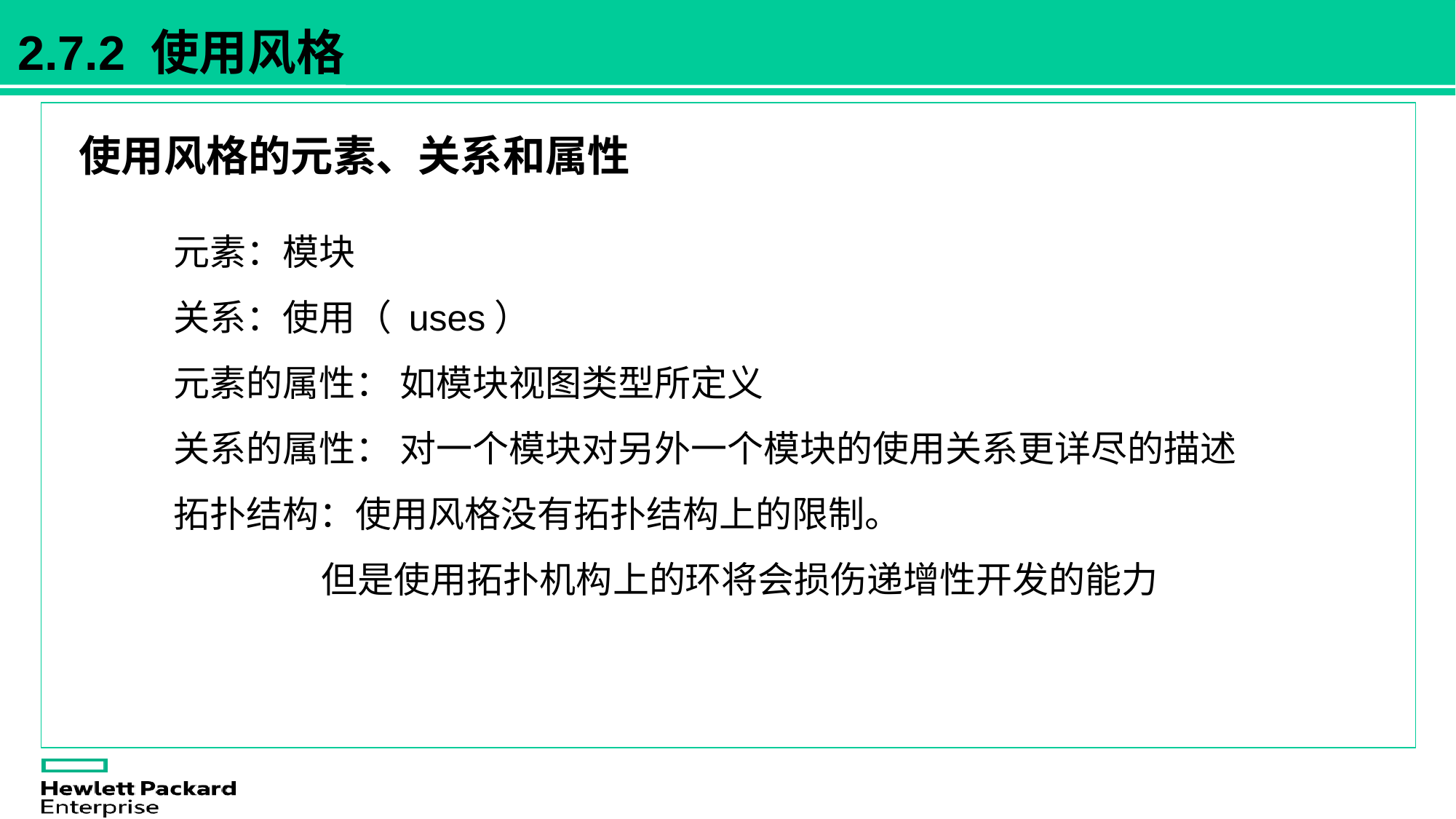

2.7.2 使用风格

使用风格的元素、关系和属性
元素：模块
关系：使用（ uses）
元素的属性： 如模块视图类型所定义
关系的属性： 对一个模块对另外一个模块的使用关系更详尽的描述
拓扑结构：使用风格没有拓扑结构上的限制。
                 但是使用拓扑机构上的环将会损伤递增性开发的能力